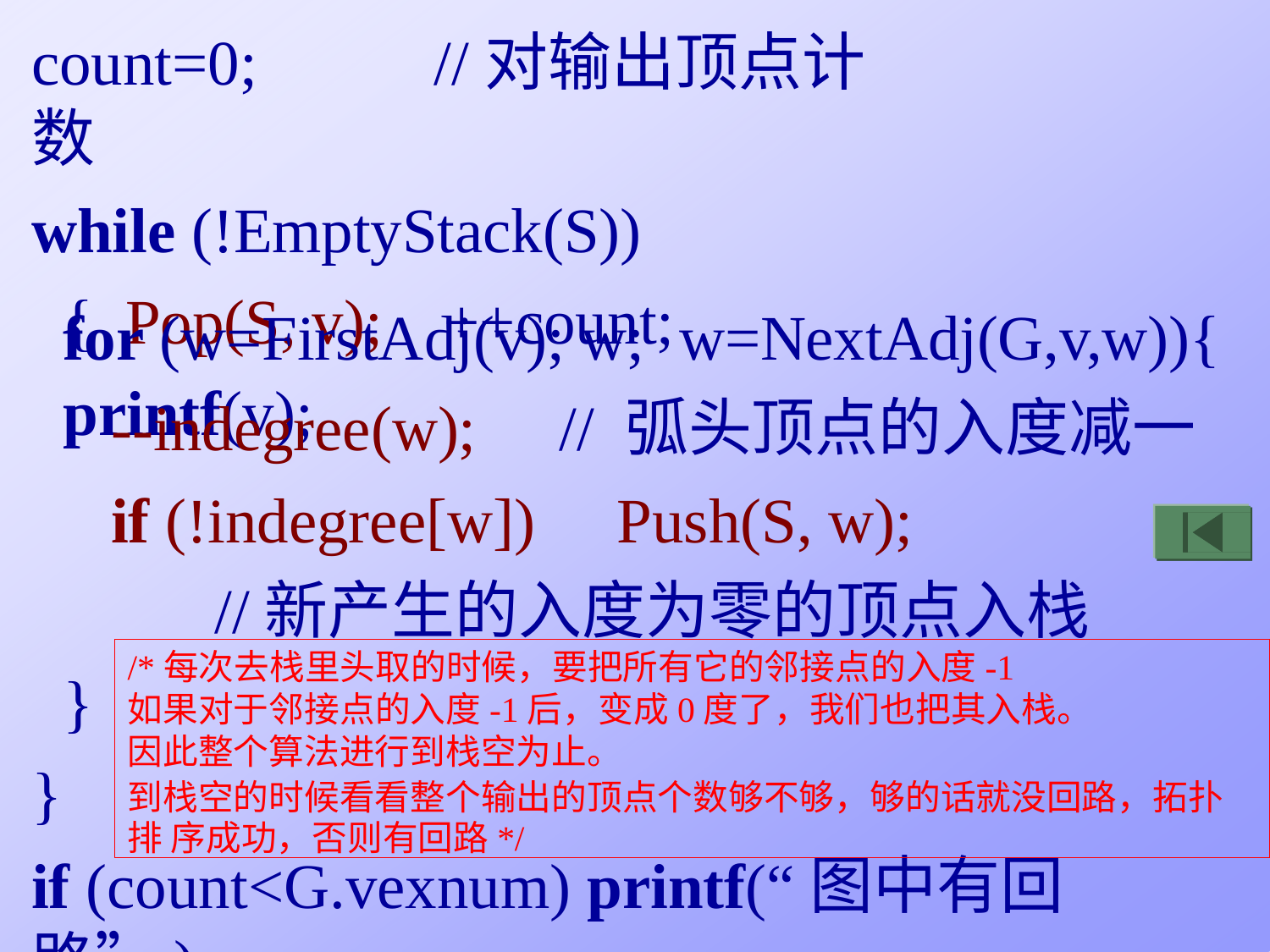

# count=0;	//对输出顶点计数
while (!EmptyStack(S)) {  Pop(S, v);	++count;	printf(v);
for (w=FirstAdj(v); w;	w=NextAdj(G,v,w)){
--indegree(w);	// 弧头顶点的入度减一
if (!indegree[w])	Push(S, w);
//新产生的入度为零的顶点入栈

/*每次去栈里头取的时候，要把所有它的邻接点的入度-1
如果对于邻接点的入度-1后，变成0度了，我们也把其入栈。
因此整个算法进行到栈空为止。
到栈空的时候看看整个输出的顶点个数够不够，够的话就没回路，拓扑排 序成功，否则有回路*/
}
}
if (count<G.vexnum) printf(“图中有回路”)